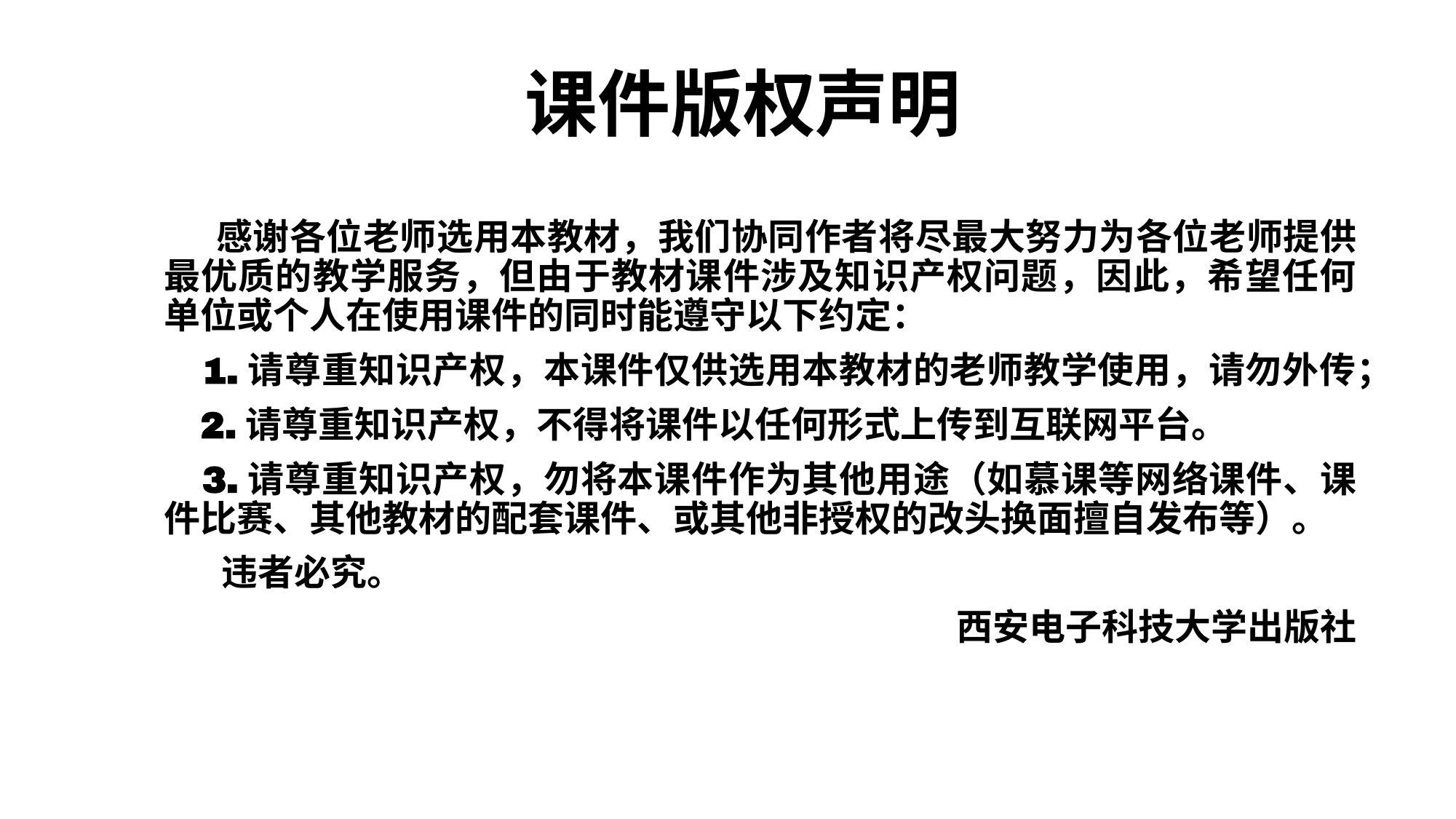

# 课件版权声明
     感谢各位老师选用本教材，我们协同作者将尽最大努力为各位老师提供最优质的教学服务，但由于教材课件涉及知识产权问题，因此，希望任何单位或个人在使用课件的同时能遵守以下约定：
   1.请尊重知识产权，本课件仅供选用本教材的老师教学使用，请勿外传；
   2.请尊重知识产权，不得将课件以任何形式上传到互联网平台。
   3.请尊重知识产权，勿将本课件作为其他用途（如慕课等网络课件、课件比赛、其他教材的配套课件、或其他非授权的改头换面擅自发布等）。
      违者必究。
西安电子科技大学出版社